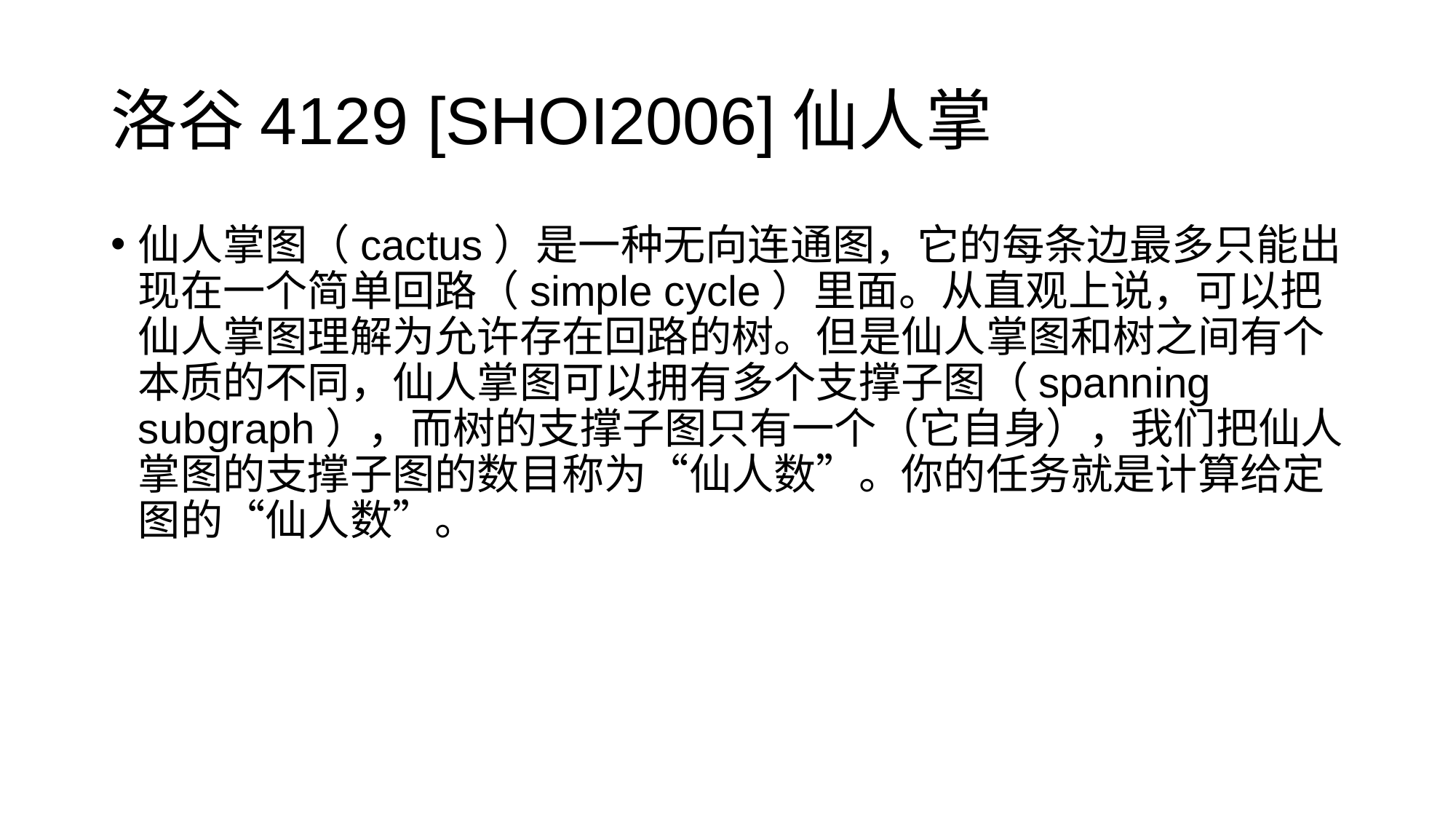

# 洛谷4129 [SHOI2006]仙人掌
仙人掌图（cactus）是一种无向连通图，它的每条边最多只能出现在一个简单回路（simple cycle）里面。从直观上说，可以把仙人掌图理解为允许存在回路的树。但是仙人掌图和树之间有个本质的不同，仙人掌图可以拥有多个支撑子图（spanning subgraph），而树的支撑子图只有一个（它自身），我们把仙人掌图的支撑子图的数目称为“仙人数”。你的任务就是计算给定图的“仙人数”。